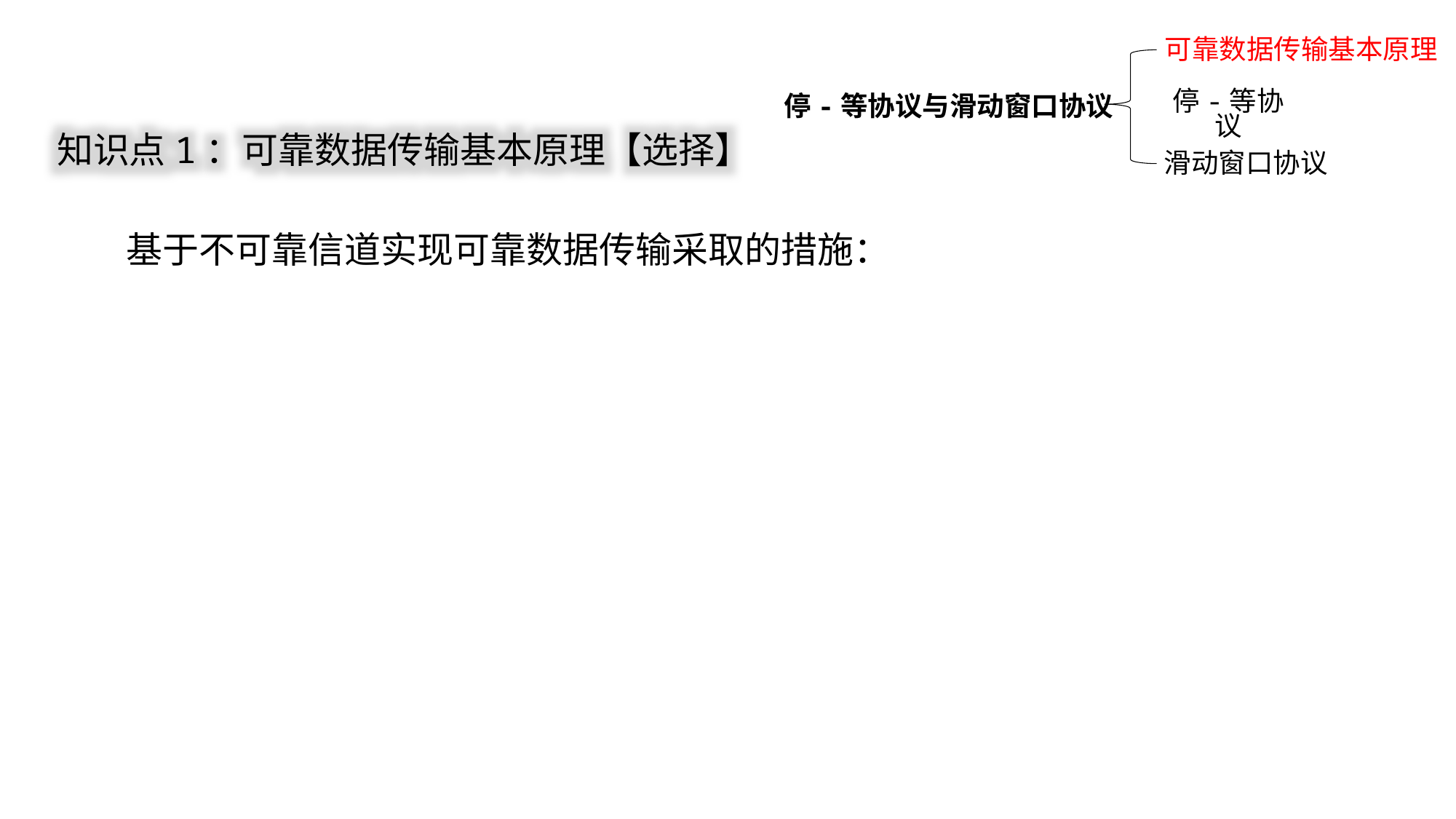

可靠数据传输基本原理

停-等协议与滑动窗口协议
停-等协议
滑动窗口协议
知识点1：可靠数据传输基本原理【选择】
基于不可靠信道实现可靠数据传输采取的措施：